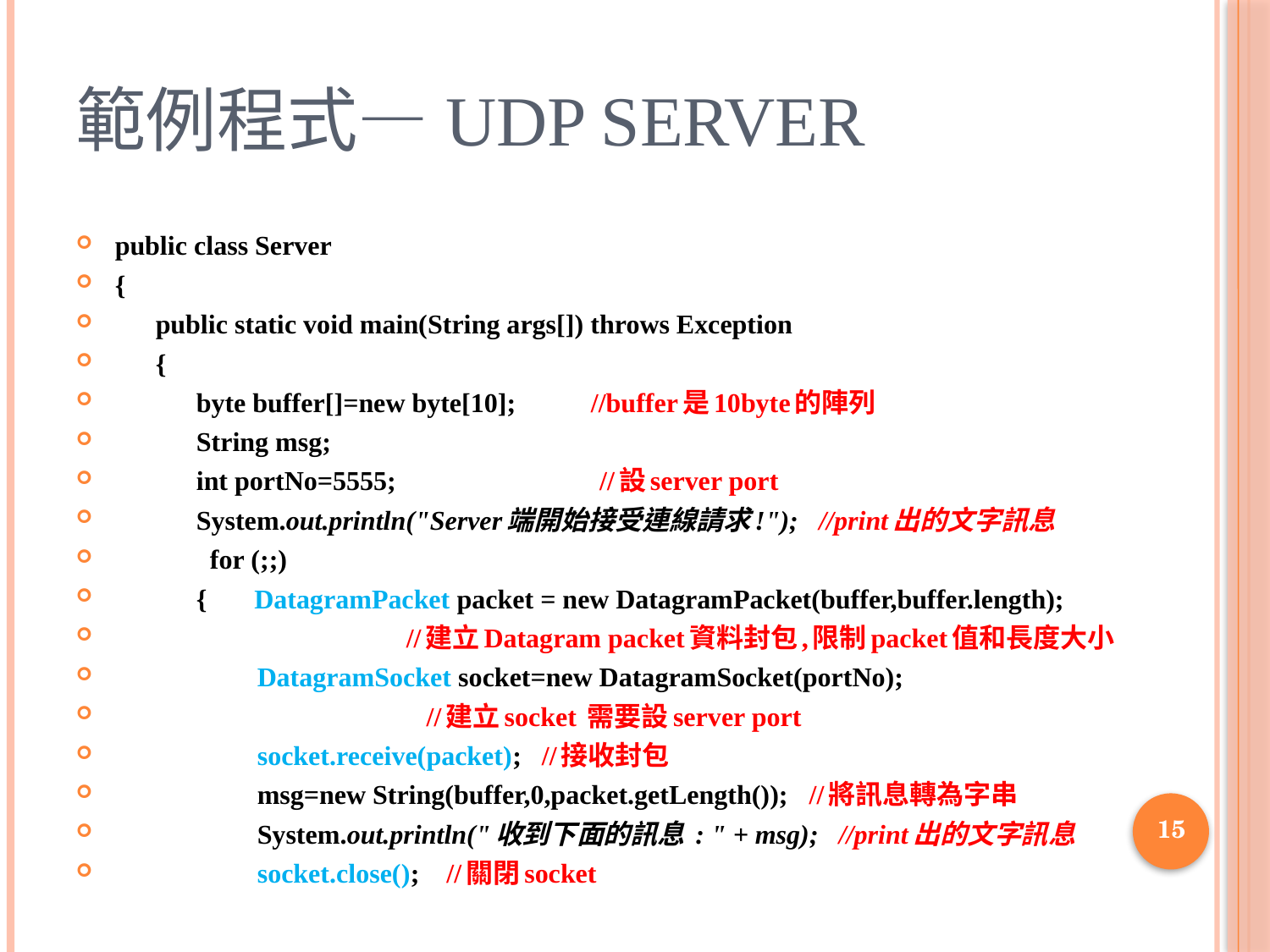

# 範例程式—UDP Server
public class Server
{
      public static void main(String args[]) throws Exception
      {
            byte buffer[]=new byte[10];           //buffer是10byte的陣列
            String msg;
            int portNo=5555;                              //設server port
            System.out.println("Server端開始接受連線請求!");   //print出的文字訊息
              for (;;)
            {       DatagramPacket packet = new DatagramPacket(buffer,buffer.length);
                                           //建立Datagram packet資料封包,限制packet值和長度大小
                     DatagramSocket socket=new DatagramSocket(portNo);
                                              //建立socket 需要設server port
                     socket.receive(packet);   //接收封包
                     msg=new String(buffer,0,packet.getLength());   //將訊息轉為字串
                     System.out.println("收到下面的訊息 : " + msg);   //print出的文字訊息
                     socket.close();    //關閉socket
15